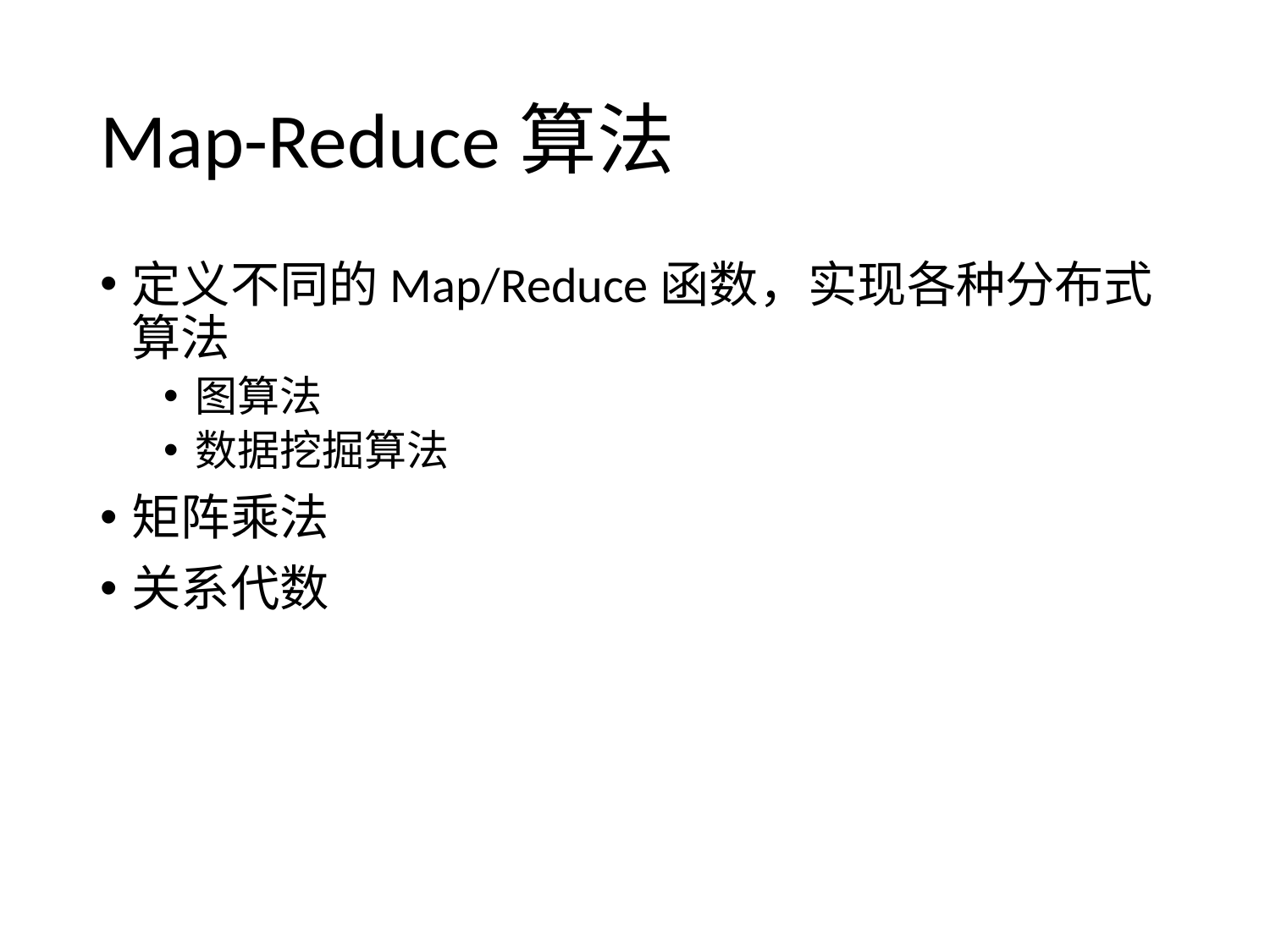

# Map-Reduce算法
定义不同的Map/Reduce函数，实现各种分布式算法
图算法
数据挖掘算法
矩阵乘法
关系代数